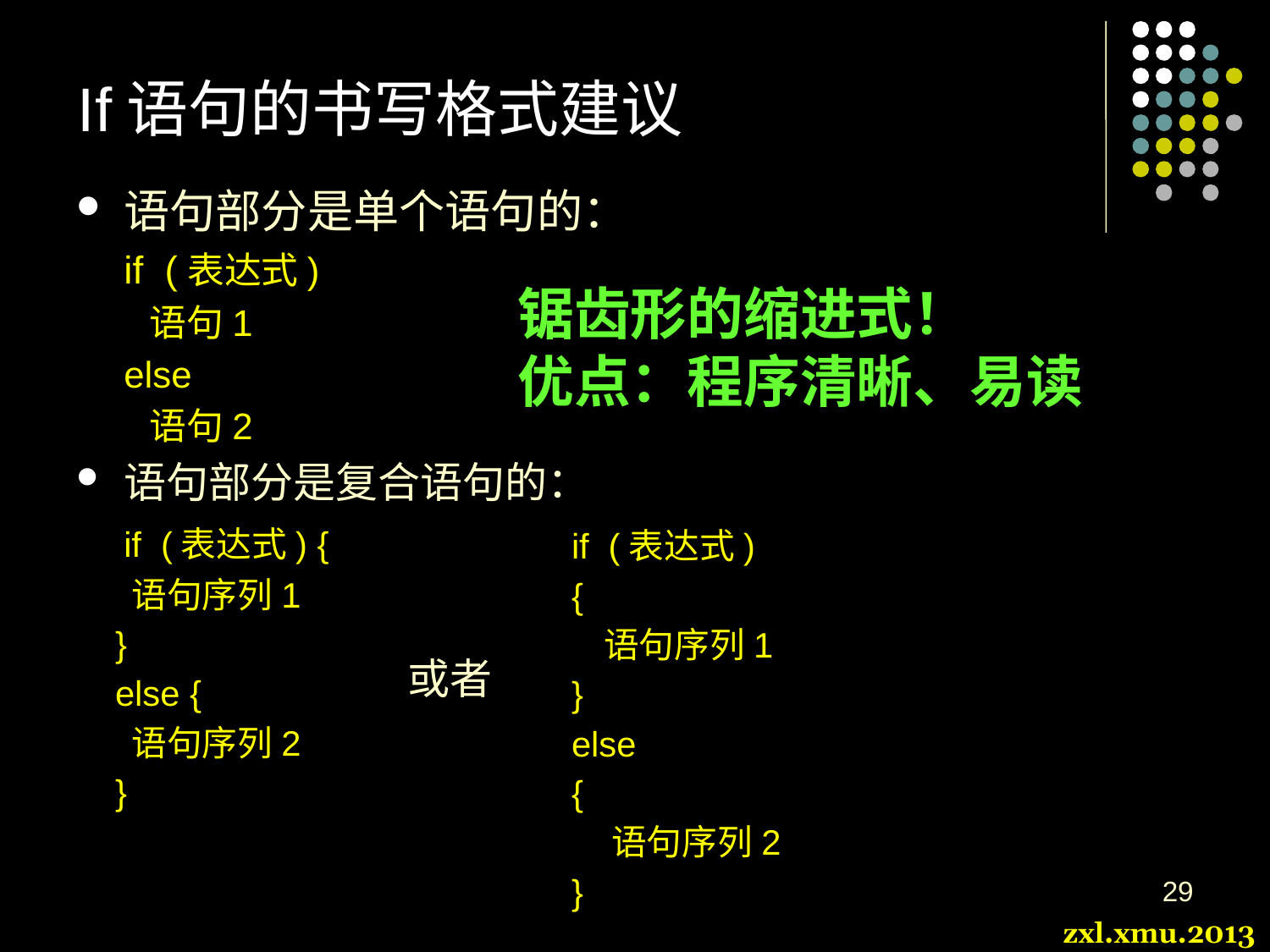

# If语句的书写格式建议
语句部分是单个语句的：
if  (表达式)
  语句1
else
  语句2
语句部分是复合语句的：
	if  (表达式) {
      语句序列1
    }
    else {
      语句序列2
    }
锯齿形的缩进式！
优点：程序清晰、易读
    if  (表达式)
    {
        语句序列1
    }
    else
    {
         语句序列2
    }
或者
29